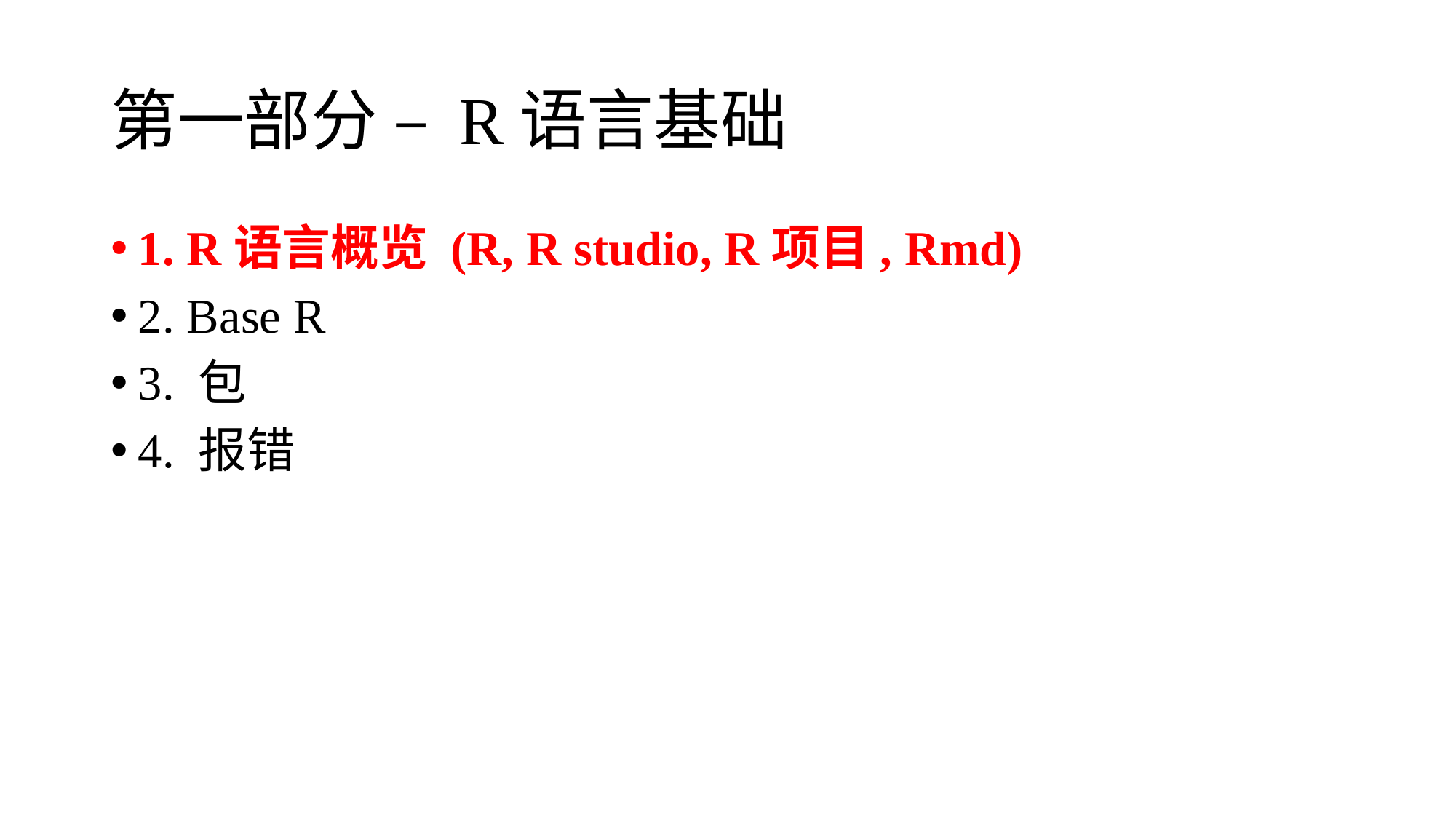

# 第一部分 – R语言基础
1. R语言概览 (R, R studio, R项目, Rmd)
2. Base R
3. 包
4. 报错